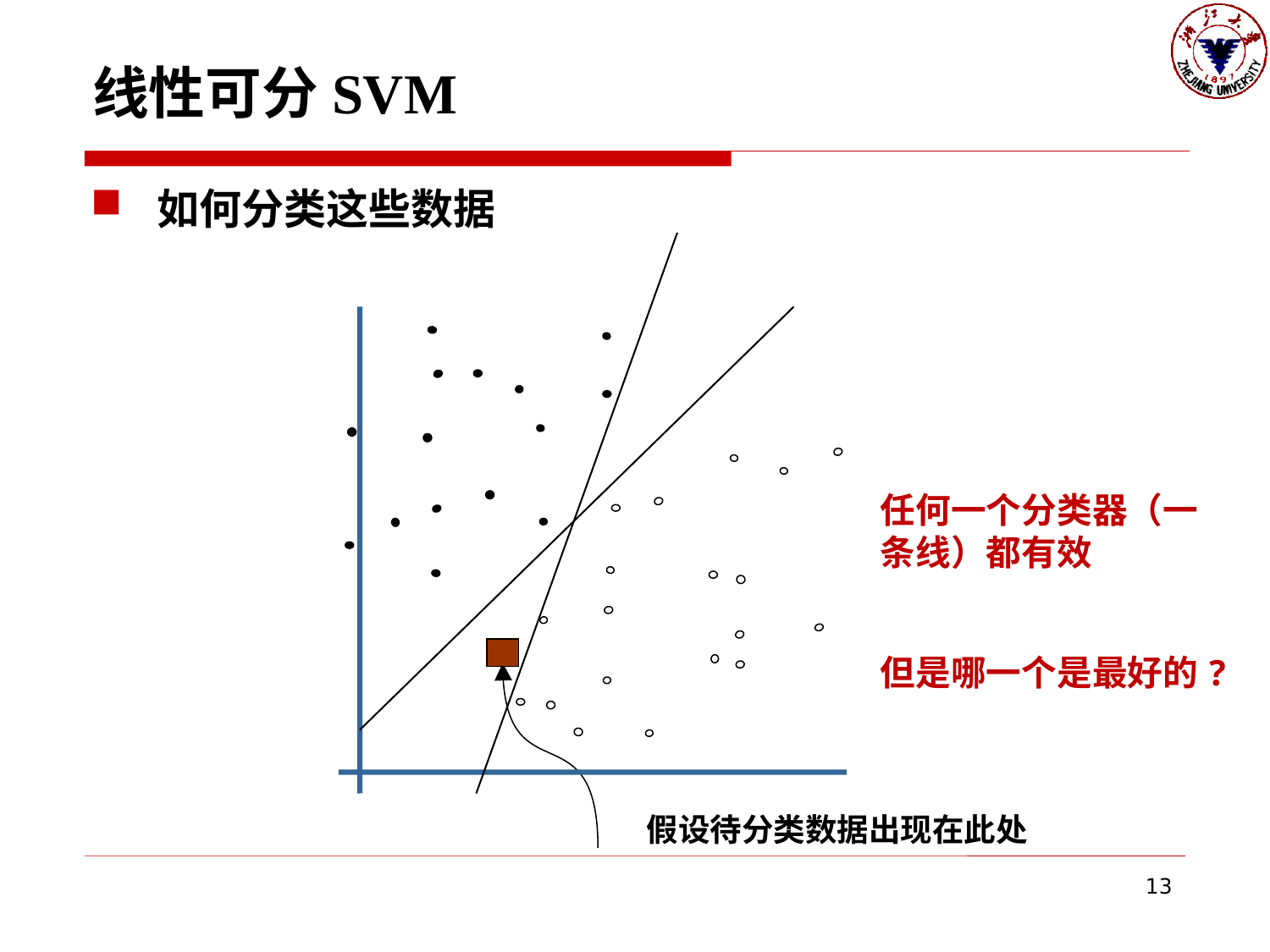

# 线性可分SVM
如何分类这些数据

任何一个分类器（一条线）都有效

但是哪一个是最好的?
假设待分类数据出现在此处
13